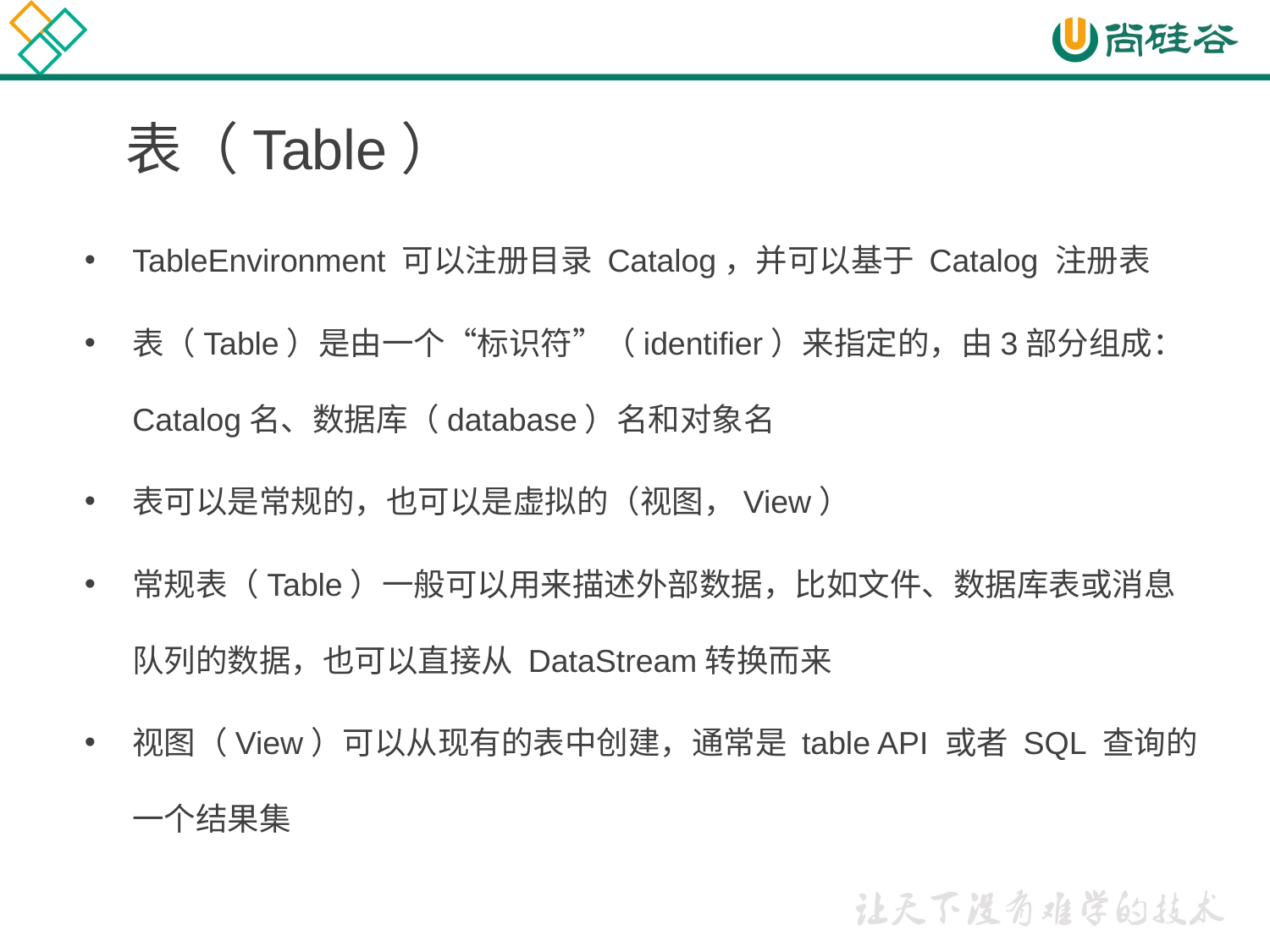

# 表（Table）
TableEnvironment 可以注册目录 Catalog，并可以基于 Catalog 注册表
表（Table）是由一个“标识符”（identifier）来指定的，由3部分组成：Catalog名、数据库（database）名和对象名
表可以是常规的，也可以是虚拟的（视图，View）
常规表（Table）一般可以用来描述外部数据，比如文件、数据库表或消息队列的数据，也可以直接从 DataStream转换而来
视图（View）可以从现有的表中创建，通常是 table API 或者 SQL 查询的一个结果集